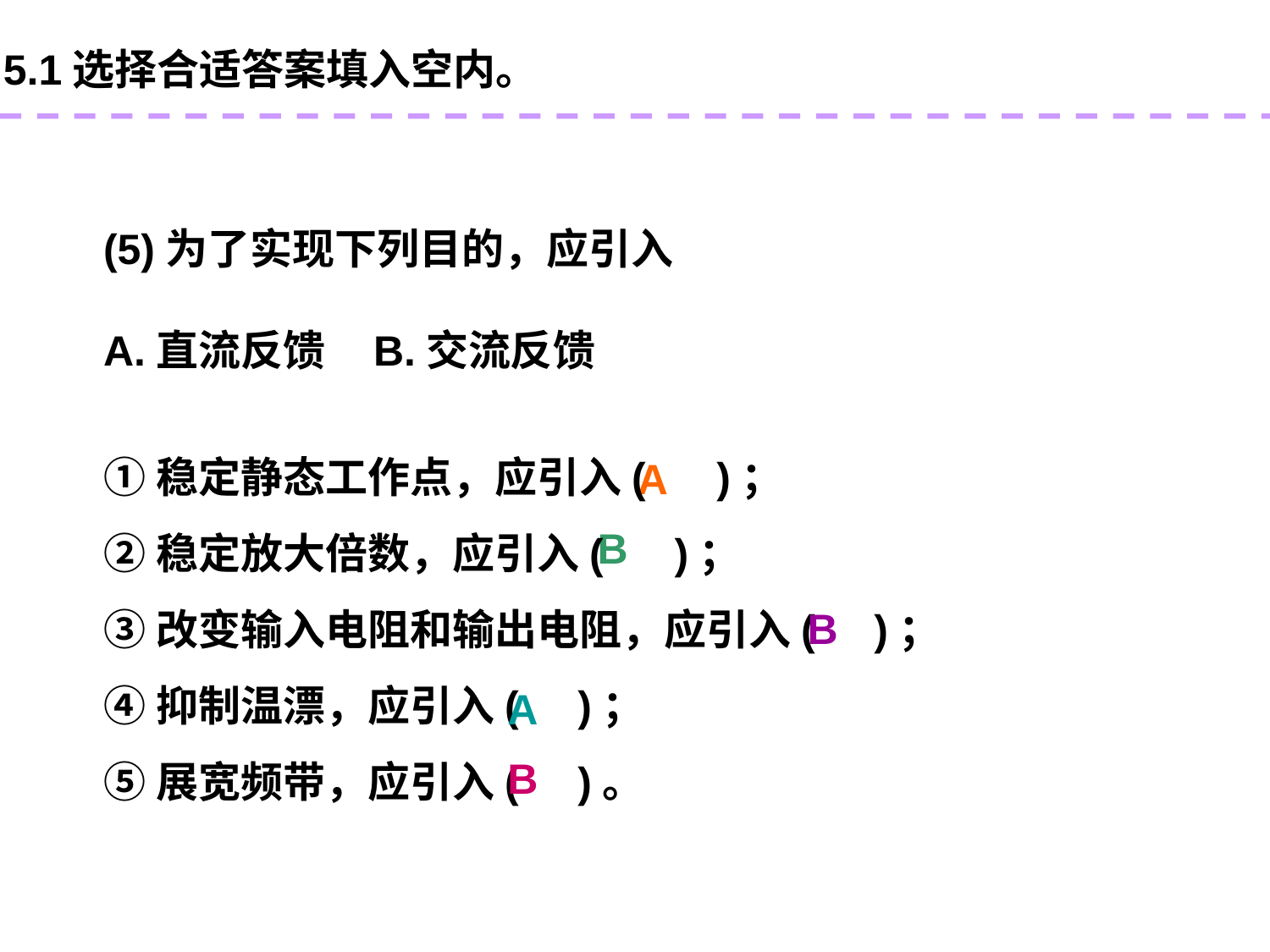

5.1选择合适答案填入空内。

(5)为了实现下列目的，应引入

A.直流反馈    B.交流反馈

①稳定静态工作点，应引入(      )；
②稳定放大倍数，应引入(      )；
③改变输入电阻和输出电阻，应引入(     )；
④抑制温漂，应引入(     )；
⑤展宽频带，应引入(     )。
A
B
B
A
B